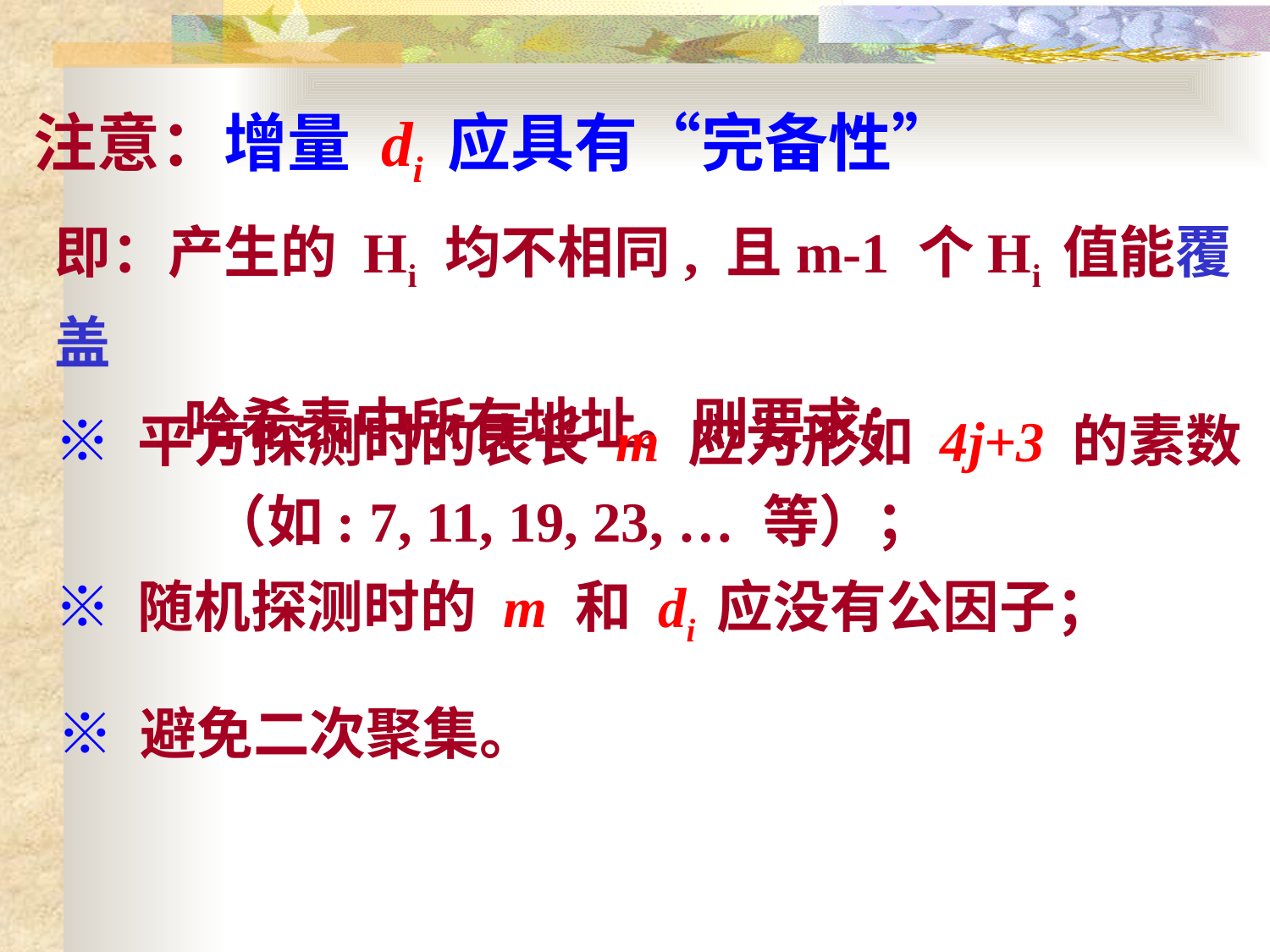

注意：增量 di 应具有“完备性”
即：产生的 Hi 均不相同, 且m-1 个Hi 值能覆盖
         哈希表中所有地址。则要求：
※ 平方探测时的表长 m 应为形如 4j+3 的素数
           （如: 7, 11, 19, 23, … 等）；
※ 随机探测时的 m 和 di 应没有公因子；
※ 避免二次聚集。